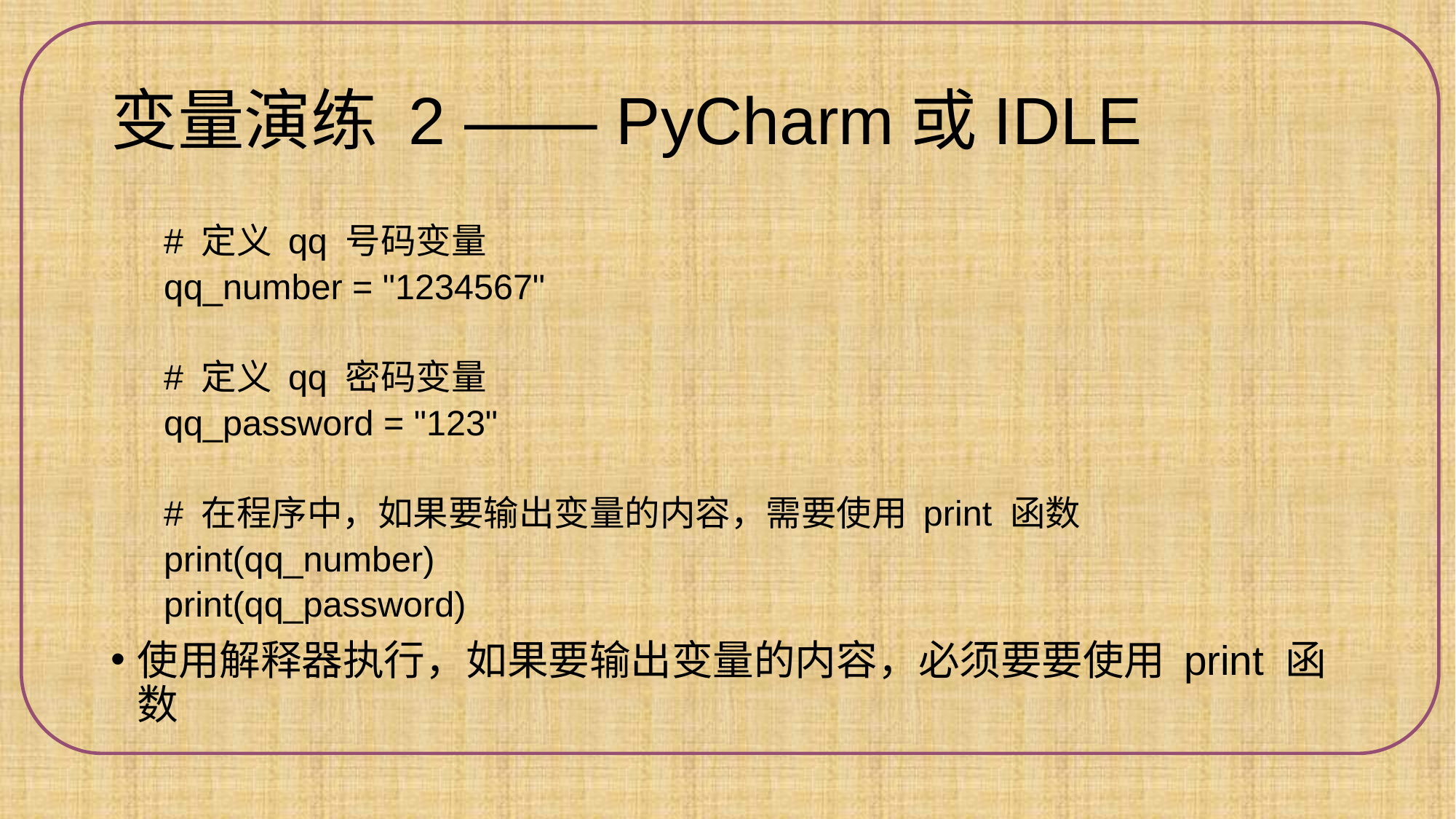

# 变量演练 2 —— PyCharm或IDLE
# 定义 qq 号码变量
qq_number = "1234567"

# 定义 qq 密码变量
qq_password = "123"

# 在程序中，如果要输出变量的内容，需要使用 print 函数
print(qq_number)
print(qq_password)
使用解释器执行，如果要输出变量的内容，必须要要使用 print 函数